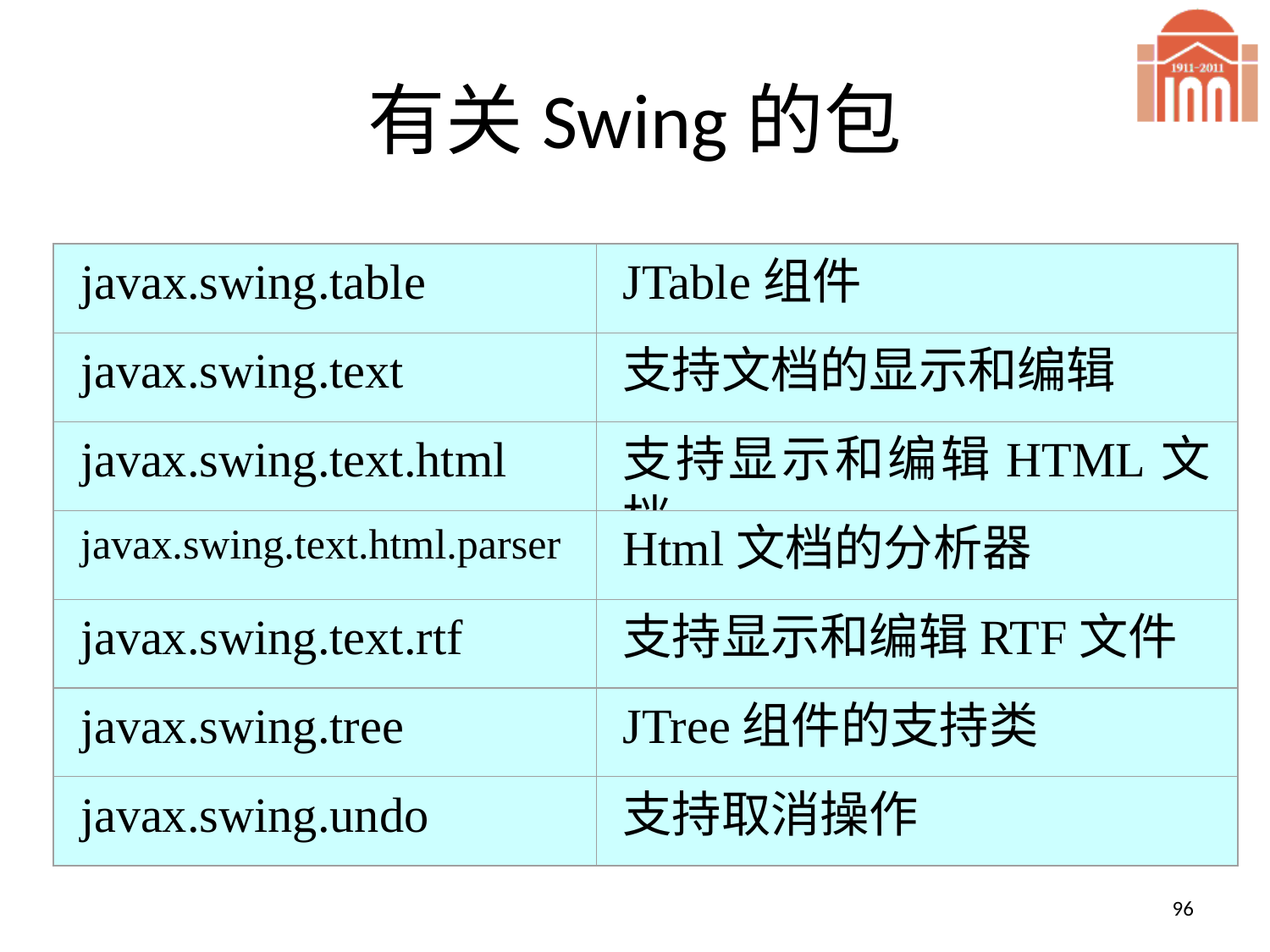

# 有关Swing的包

javax.swing.table

JTable组件

javax.swing.text

支持文档的显示和编辑

javax.swing.text.html

支持显示和编辑HTML文档

javax.swing.text.html.parser

Html文档的分析器

javax.swing.text.rtf

支持显示和编辑RTF文件

javax.swing.tree

JTree组件的支持类

javax.swing.undo

支持取消操作

96